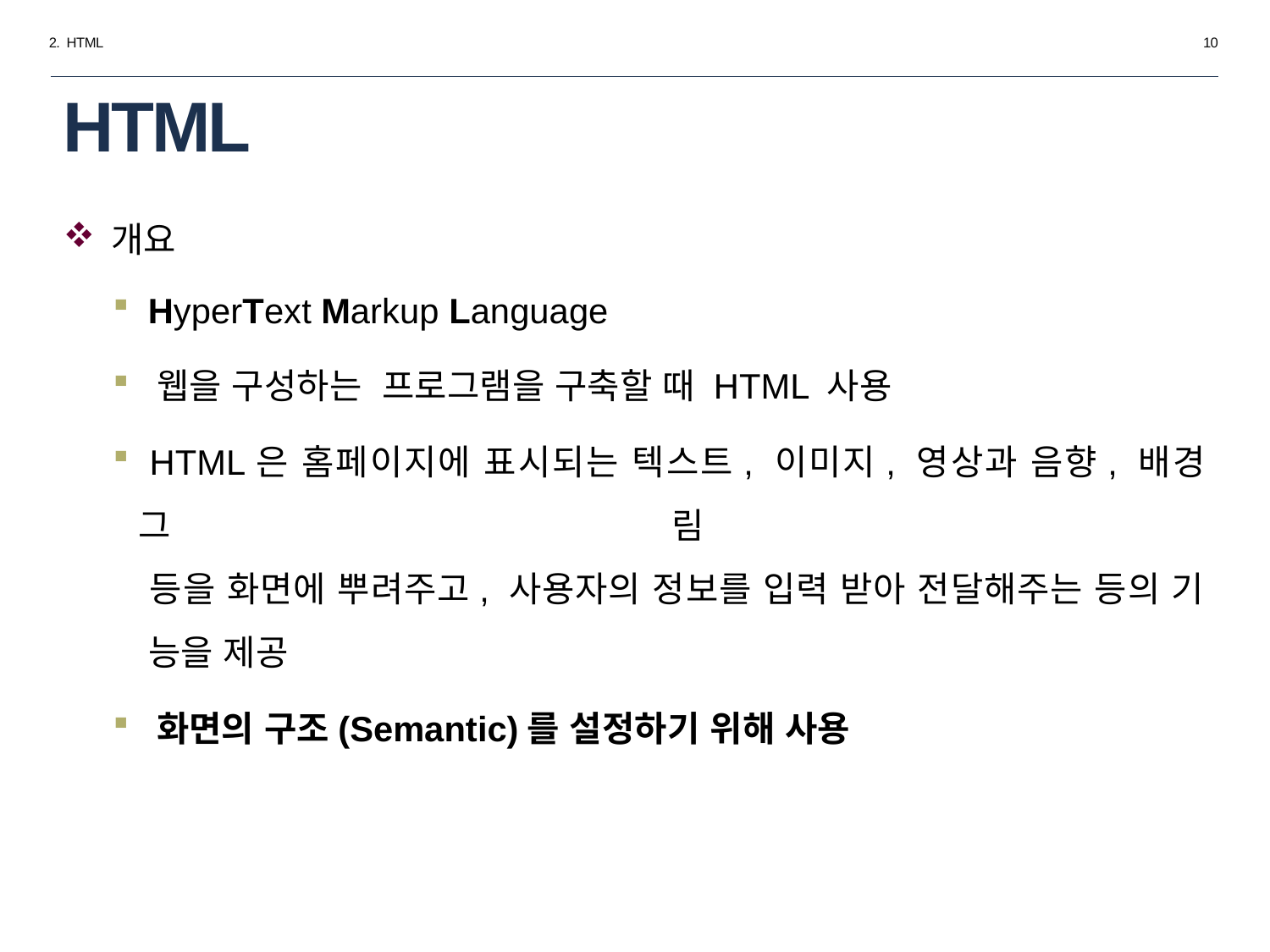

2.  HTML
10
# HTML
개요
 HyperText Markup Language
 웹을 구성하는  프로그램을 구축할 때 HTML 사용
 HTML은 홈페이지에 표시되는 텍스트, 이미지, 영상과 음향, 배경 그림
 등을 화면에 뿌려주고, 사용자의 정보를 입력 받아 전달해주는 등의 기
 능을 제공
 화면의 구조(Semantic)를 설정하기 위해 사용